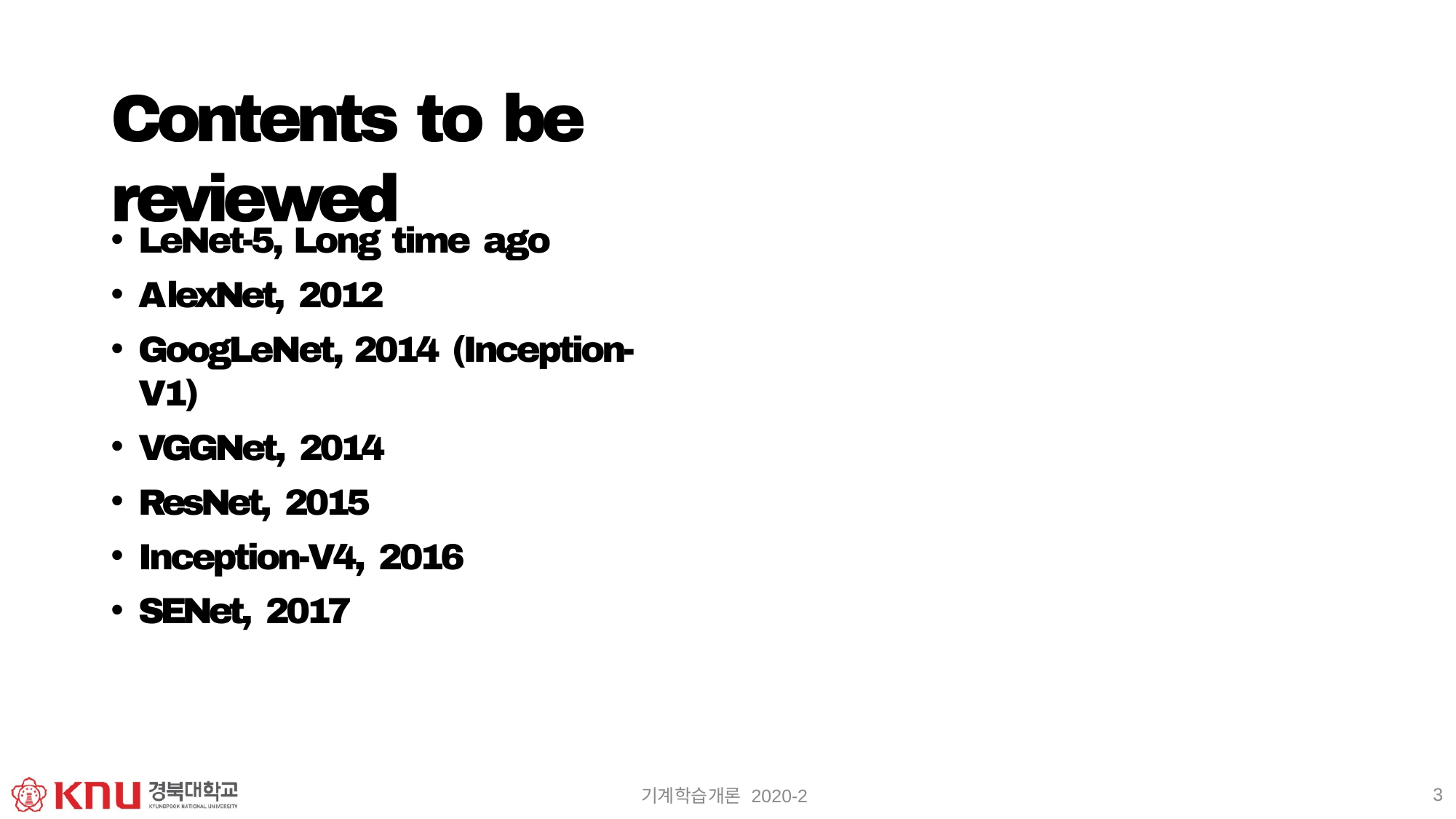

# Contents to be reviewed
LeNet-5, Long time ago
AlexNet, 2012
GoogLeNet, 2014 (Inception-V1)
VGGNet, 2014
ResNet, 2015
Inception-V4, 2016
SENet, 2017
3
기계학습개론 2020-2